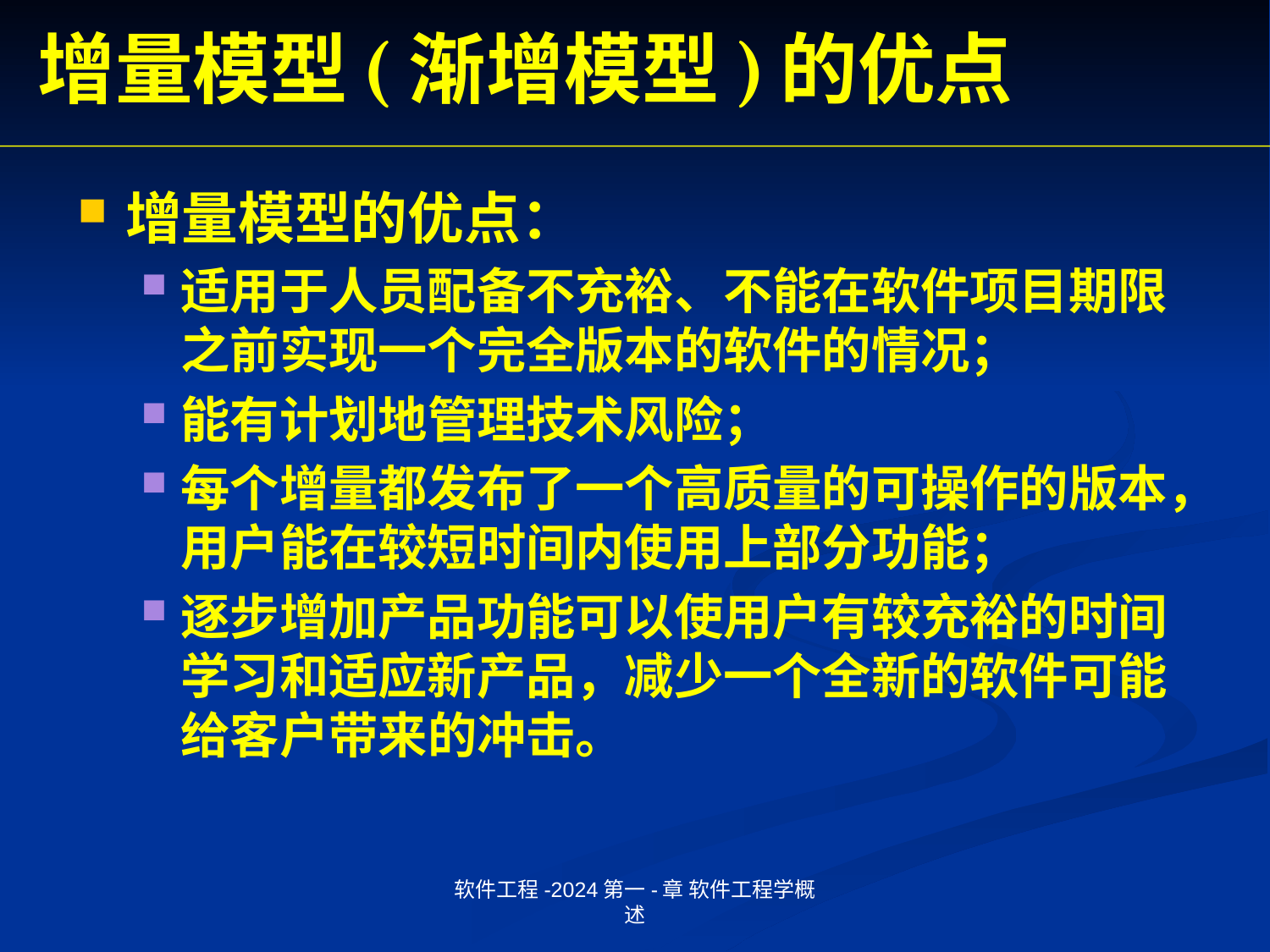

增量模型(渐增模型)的优点

增量模型的优点：
适用于人员配备不充裕、不能在软件项目期限之前实现一个完全版本的软件的情况；
能有计划地管理技术风险；
每个增量都发布了一个高质量的可操作的版本，用户能在较短时间内使用上部分功能；
逐步增加产品功能可以使用户有较充裕的时间学习和适应新产品，减少一个全新的软件可能给客户带来的冲击。

软件工程-2024第一-章 软件工程学概述
96